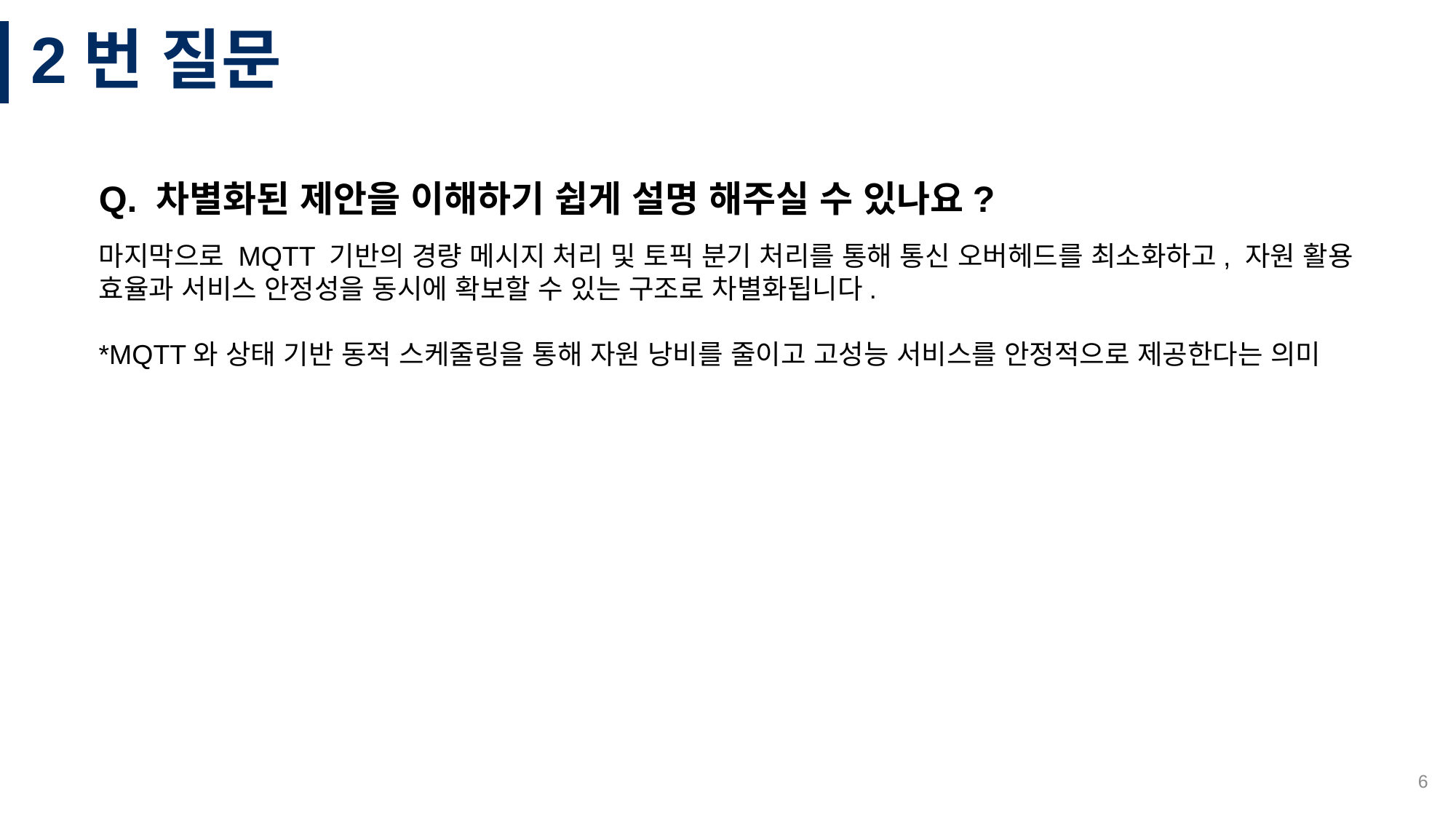

# 2번 질문
Q. 차별화된 제안을 이해하기 쉽게 설명 해주실 수 있나요?
마지막으로 MQTT 기반의 경량 메시지 처리 및 토픽 분기 처리를 통해 통신 오버헤드를 최소화하고, 자원 활용 효율과 서비스 안정성을 동시에 확보할 수 있는 구조로 차별화됩니다.

*MQTT와 상태 기반 동적 스케줄링을 통해 자원 낭비를 줄이고 고성능 서비스를 안정적으로 제공한다는 의미

6